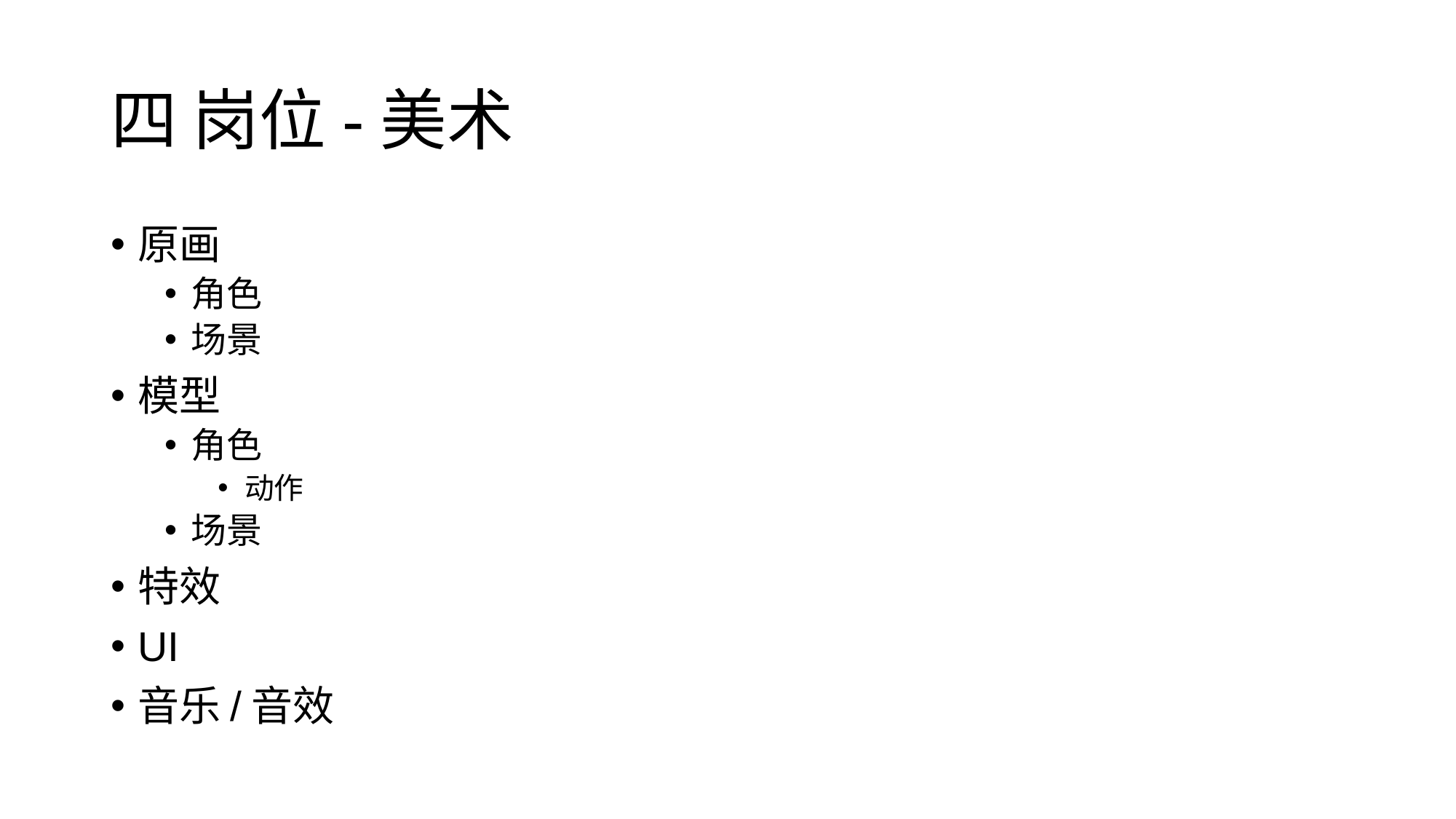

# 四 岗位-美术
原画
角色
场景
模型
角色
动作
场景
特效
UI
音乐/音效